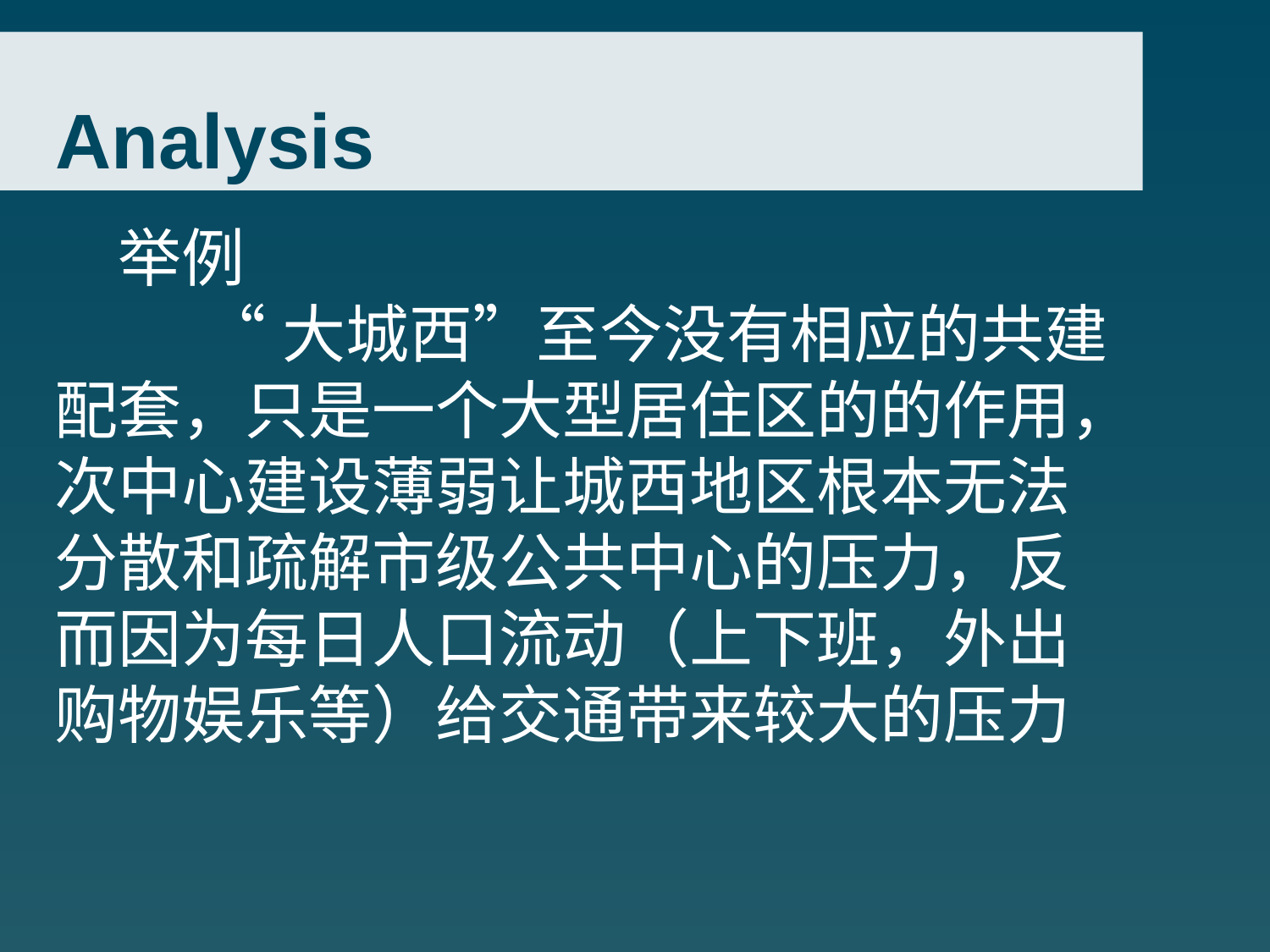

# Analysis
举例
      “大城西”至今没有相应的共建配套，只是一个大型居住区的的作用，次中心建设薄弱让城西地区根本无法分散和疏解市级公共中心的压力，反而因为每日人口流动（上下班，外出购物娱乐等）给交通带来较大的压力